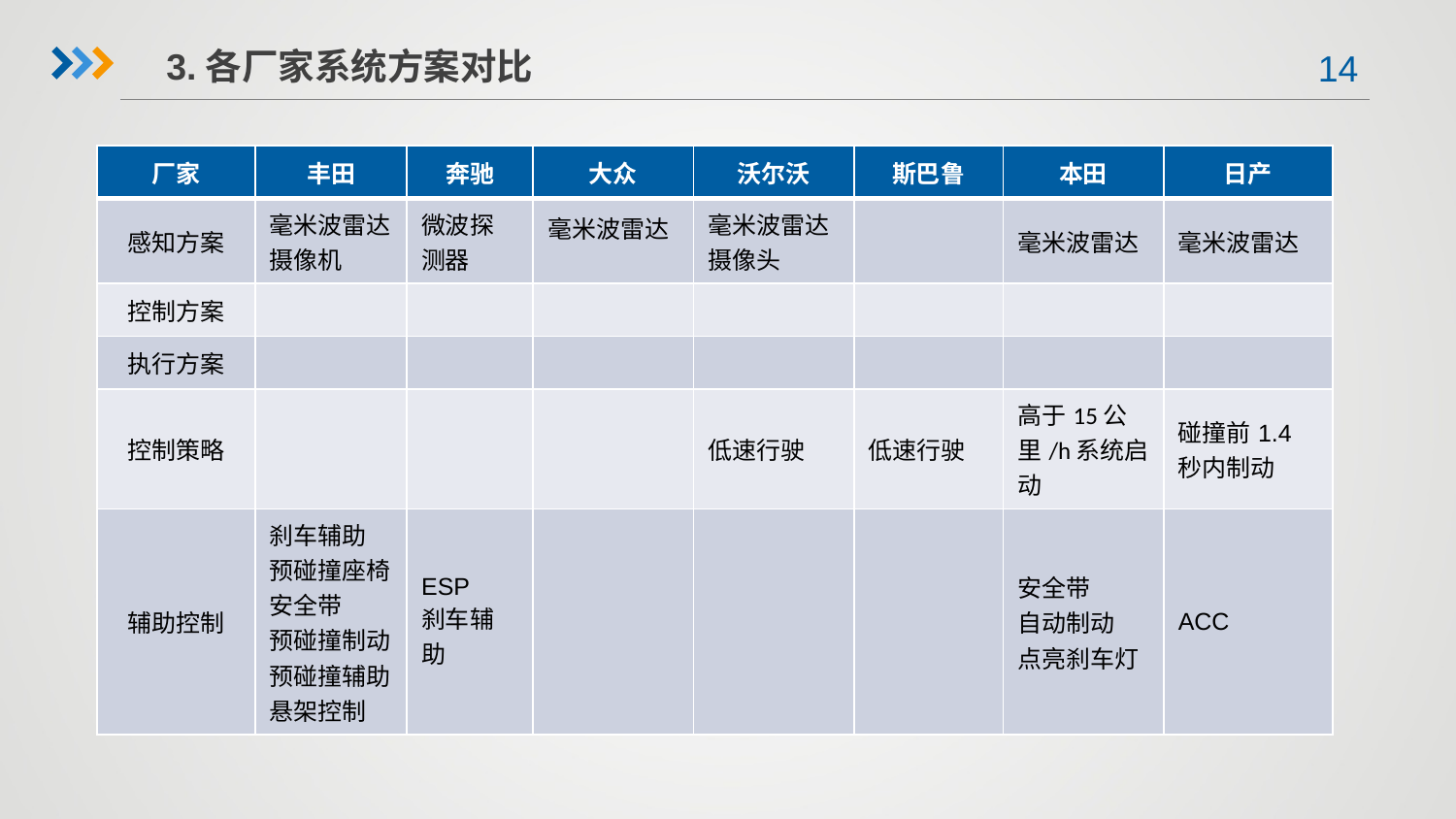

3.各厂家系统方案对比
| 厂家 | 丰田 | 奔驰 | 大众 | 沃尔沃 | 斯巴鲁 | 本田 | 日产 |
| --- | --- | --- | --- | --- | --- | --- | --- |
| 感知方案 | 毫米波雷达 摄像机 | 微波探测器 | 毫米波雷达 | 毫米波雷达 摄像头 |  | 毫米波雷达 | 毫米波雷达 |
| 控制方案 |  |  |  |  |  |  |  |
| 执行方案 |  |  |  |  |  |  |  |
| 控制策略 |  |  |  | 低速行驶 | 低速行驶 | 高于15公里/h系统启动 | 碰撞前1.4秒内制动 |
| 辅助控制 | 刹车辅助 预碰撞座椅安全带 预碰撞制动 预碰撞辅助 悬架控制 | ESP 刹车辅助 |  |  |  | 安全带 自动制动 点亮刹车灯 | ACC |